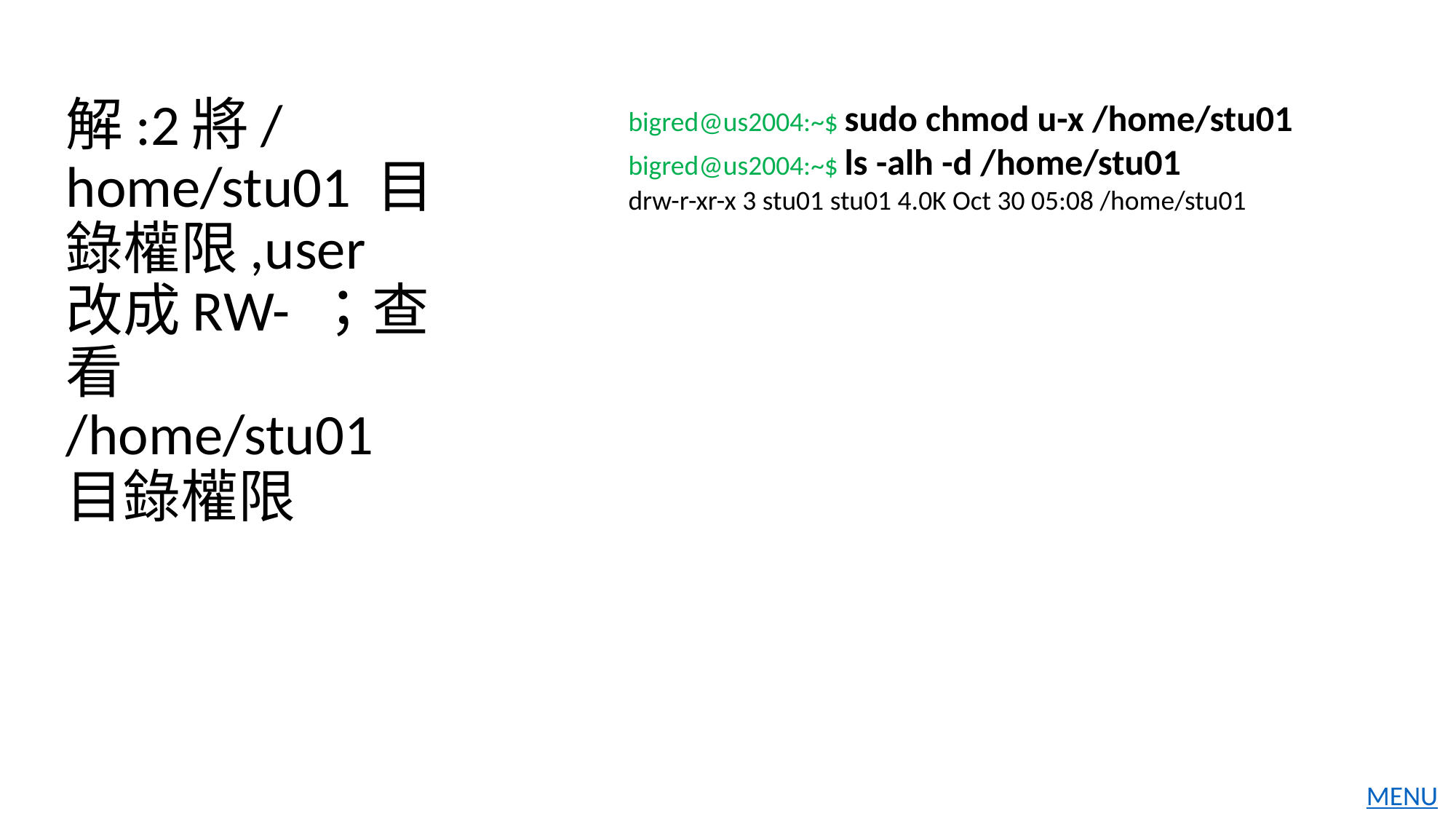

# 解:2將/home/stu01 目錄權限,user 改成RW- ；查看 /home/stu01 目錄權限
bigred@us2004:~$ sudo chmod u-x /home/stu01
bigred@us2004:~$ ls -alh -d /home/stu01
drw-r-xr-x 3 stu01 stu01 4.0K Oct 30 05:08 /home/stu01